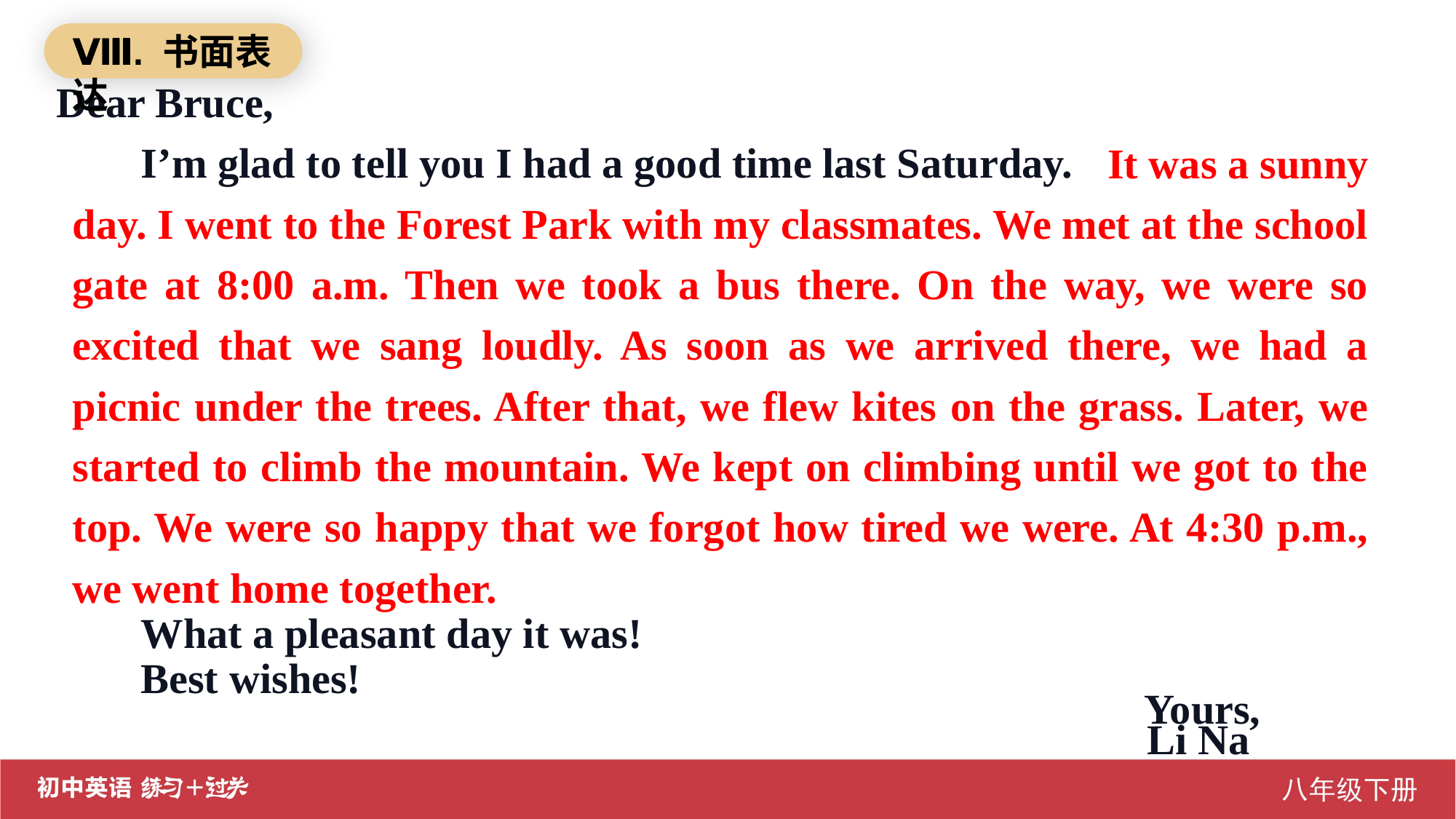

Ⅷ. 书面表达
Dear Bruce,
I’m glad to tell you I had a good time last Saturday.

What a pleasant day it was!
Best wishes!
					          Yours,
                                                      Li Na
                                                                                        It was a sunny day. I went to the Forest Park with my classmates. We met at the school gate at 8:00 a.m. Then we took a bus there. On the way, we were so excited that we sang loudly. As soon as we arrived there, we had a picnic under the trees. After that, we flew kites on the grass. Later, we started to climb the mountain. We kept on climbing until we got to the top. We were so happy that we forgot how tired we were. At 4:30 p.m., we went home together.